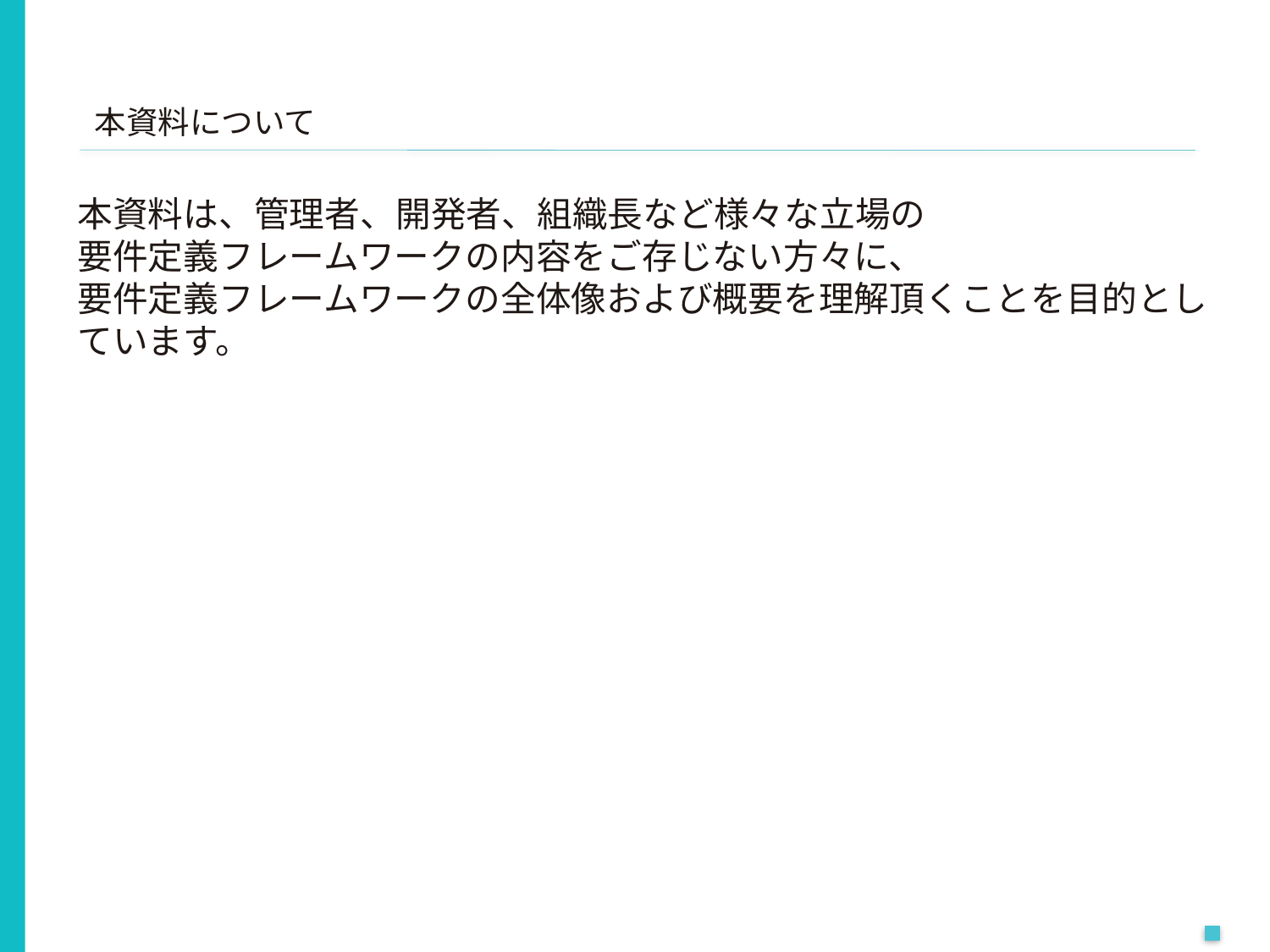

本資料について
本資料は、管理者、開発者、組織長など様々な立場の
要件定義フレームワークの内容をご存じない方々に、
要件定義フレームワークの全体像および概要を理解頂くことを目的としています。